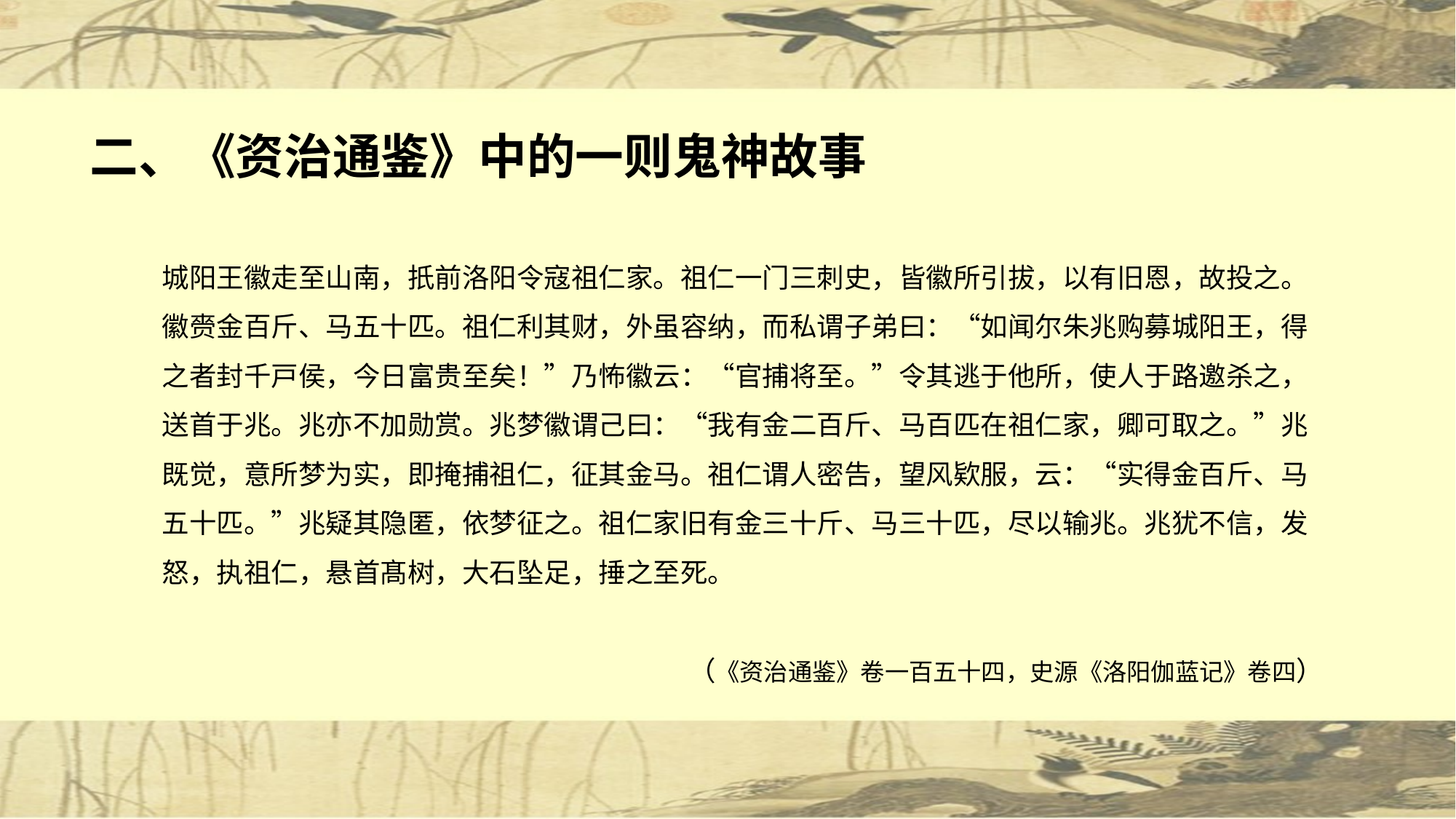

二、《资治通鉴》中的一则鬼神故事

城阳王徽走至山南，扺前洛阳令寇祖仁家。祖仁一门三刺史，皆徽所引拔，以有旧恩，故投之。徽赍金百斤、马五十匹。祖仁利其财，外虽容纳，而私谓子弟曰：“如闻尔朱兆购募城阳王，得之者封千戸侯，今日富贵至矣！”乃怖徽云：“官捕将至。”令其逃于他所，使人于路邀杀之，送首于兆。兆亦不加勋赏。兆梦徽谓己曰：“我有金二百斤、马百匹在祖仁家，卿可取之。”兆既觉，意所梦为实，即掩捕祖仁，征其金马。祖仁谓人密告，望风欵服，云：“实得金百斤、马五十匹。”兆疑其隐匿，依梦征之。祖仁家旧有金三十斤、马三十匹，尽以输兆。兆犹不信，发怒，执祖仁，悬首髙树，大石坠足，捶之至死。

（《资治通鉴》卷一百五十四，史源《洛阳伽蓝记》卷四）